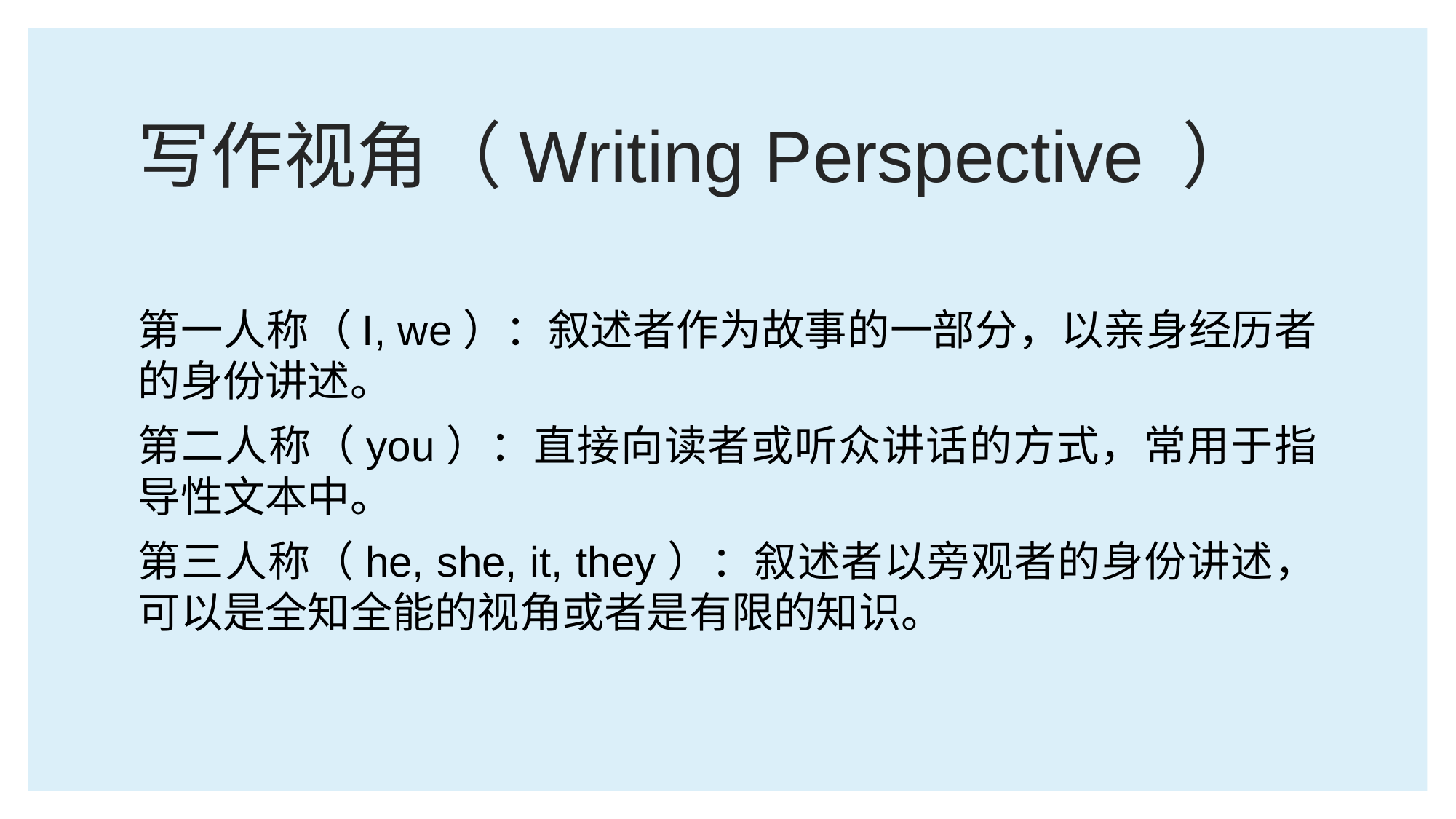

# 写作视角（Writing Perspective ）

第一人称（I, we）：叙述者作为故事的一部分，以亲身经历者的身份讲述。
第二人称（you）：直接向读者或听众讲话的方式，常用于指导性文本中。
第三人称（he, she, it, they）：叙述者以旁观者的身份讲述，可以是全知全能的视角或者是有限的知识。